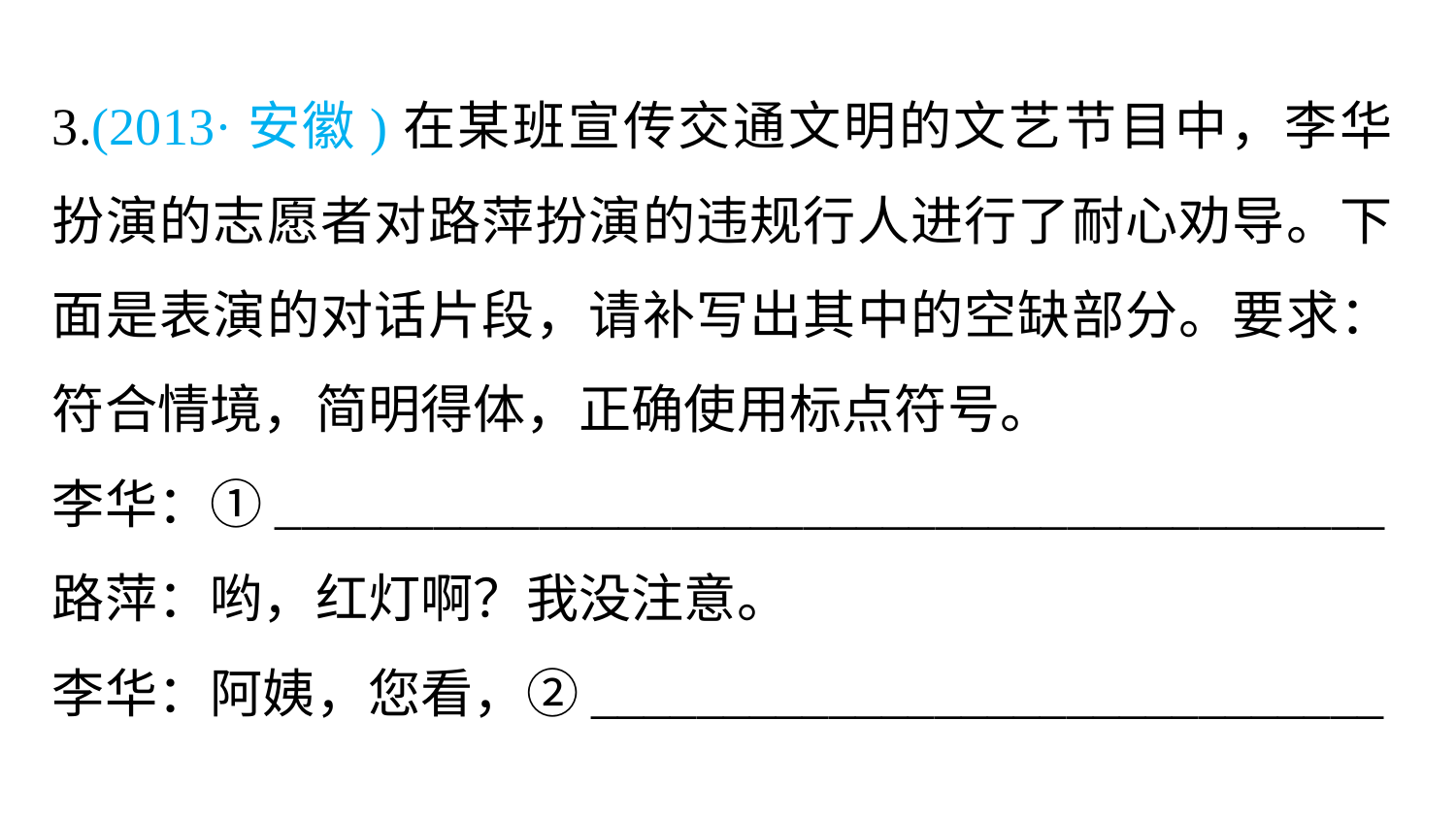

3.(2013·安徽)在某班宣传交通文明的文艺节目中，李华扮演的志愿者对路萍扮演的违规行人进行了耐心劝导。下面是表演的对话片段，请补写出其中的空缺部分。要求：符合情境，简明得体，正确使用标点符号。
李华：①__________________________________________
路萍：哟，红灯啊？我没注意。
李华：阿姨，您看，②______________________________